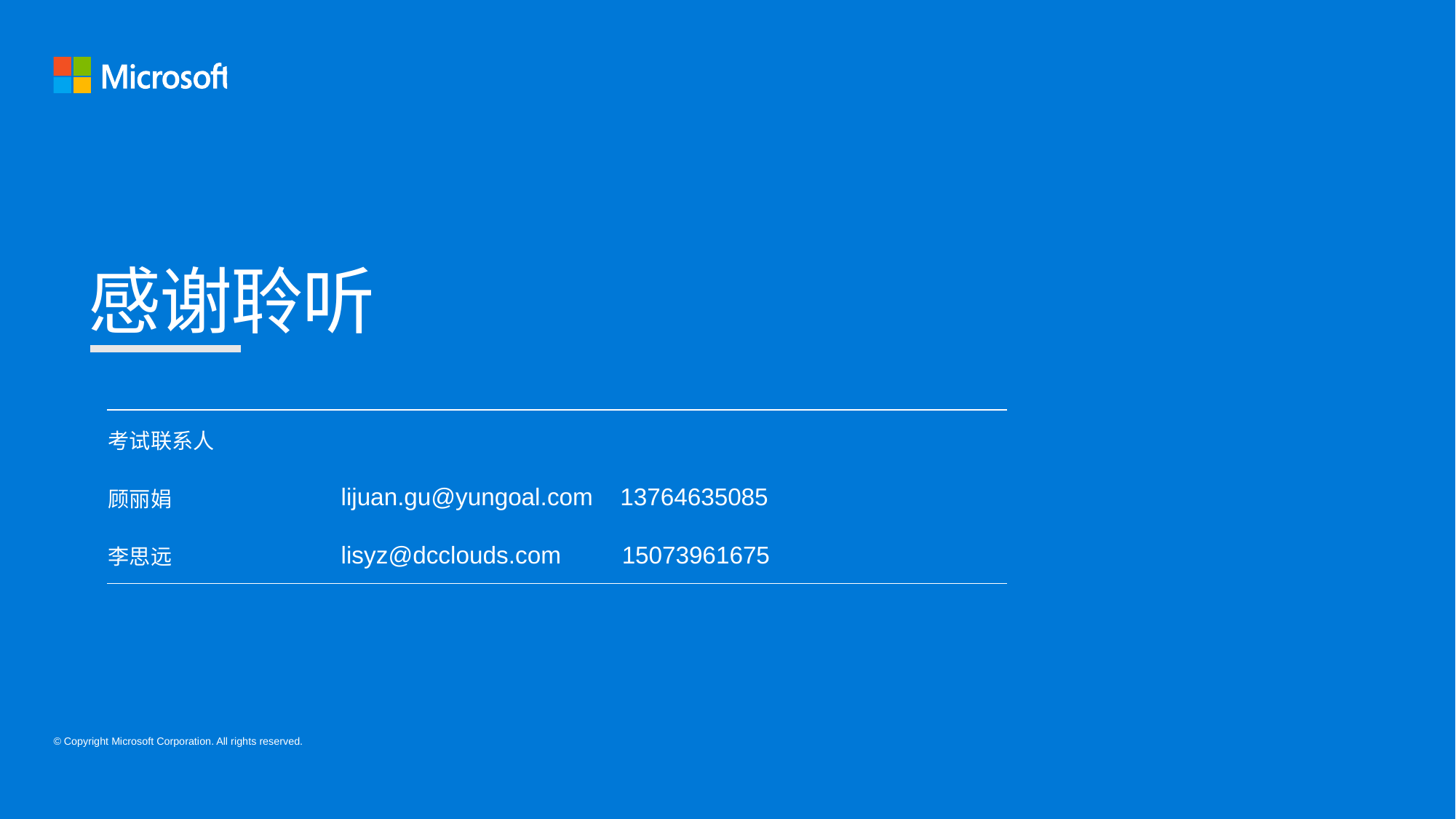

# 感谢聆听

| 考试联系人 |  |
| --- | --- |
| 顾丽娟 | lijuan.gu@yungoal.com 13764635085 |
| 李思远 | lisyz@dcclouds.com 15073961675 |